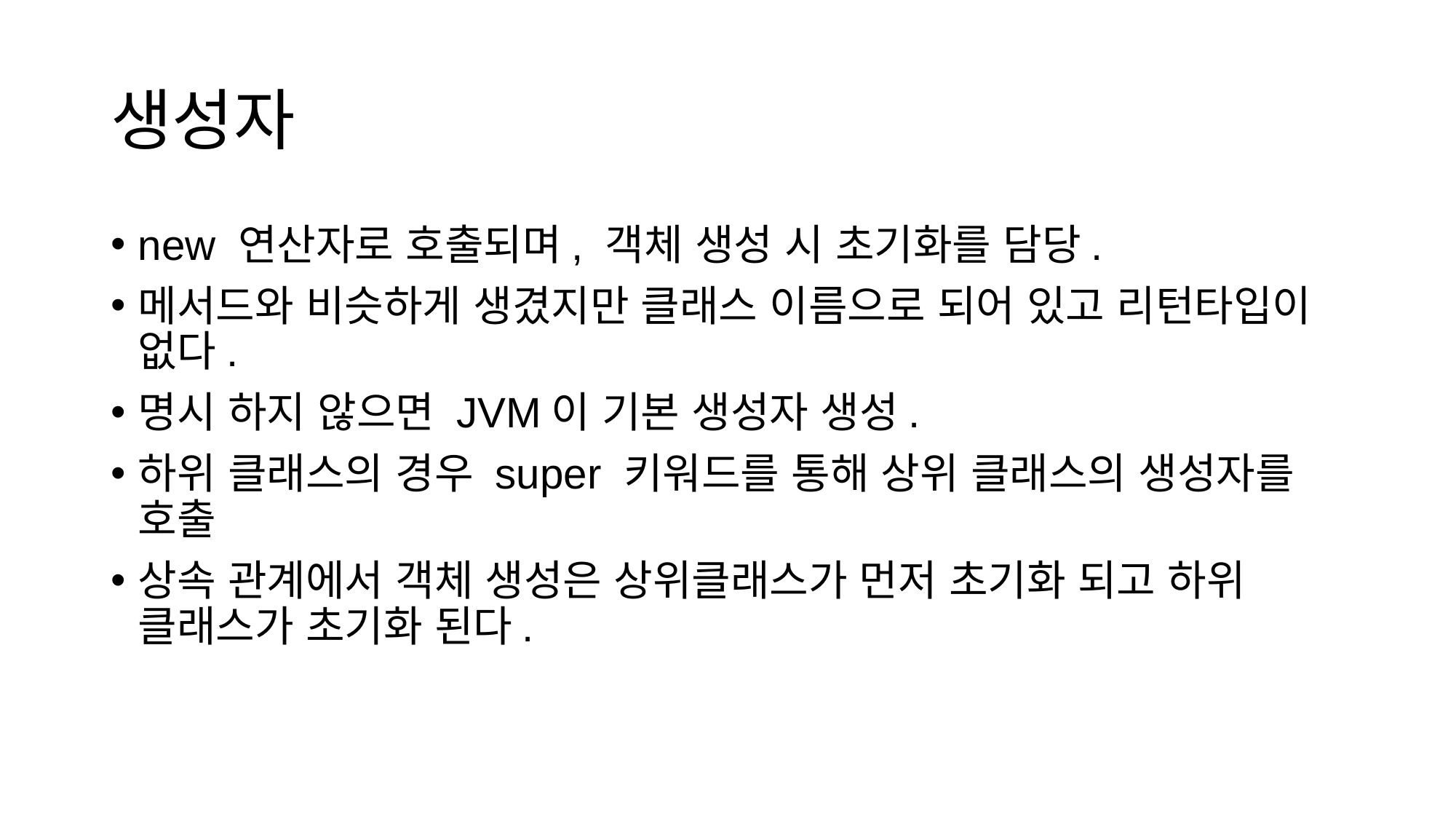

# 생성자
new 연산자로 호출되며, 객체 생성 시 초기화를 담당.
메서드와 비슷하게 생겼지만 클래스 이름으로 되어 있고 리턴타입이 없다.
명시 하지 않으면 JVM이 기본 생성자 생성.
하위 클래스의 경우 super 키워드를 통해 상위 클래스의 생성자를 호출
상속 관계에서 객체 생성은 상위클래스가 먼저 초기화 되고 하위 클래스가 초기화 된다.